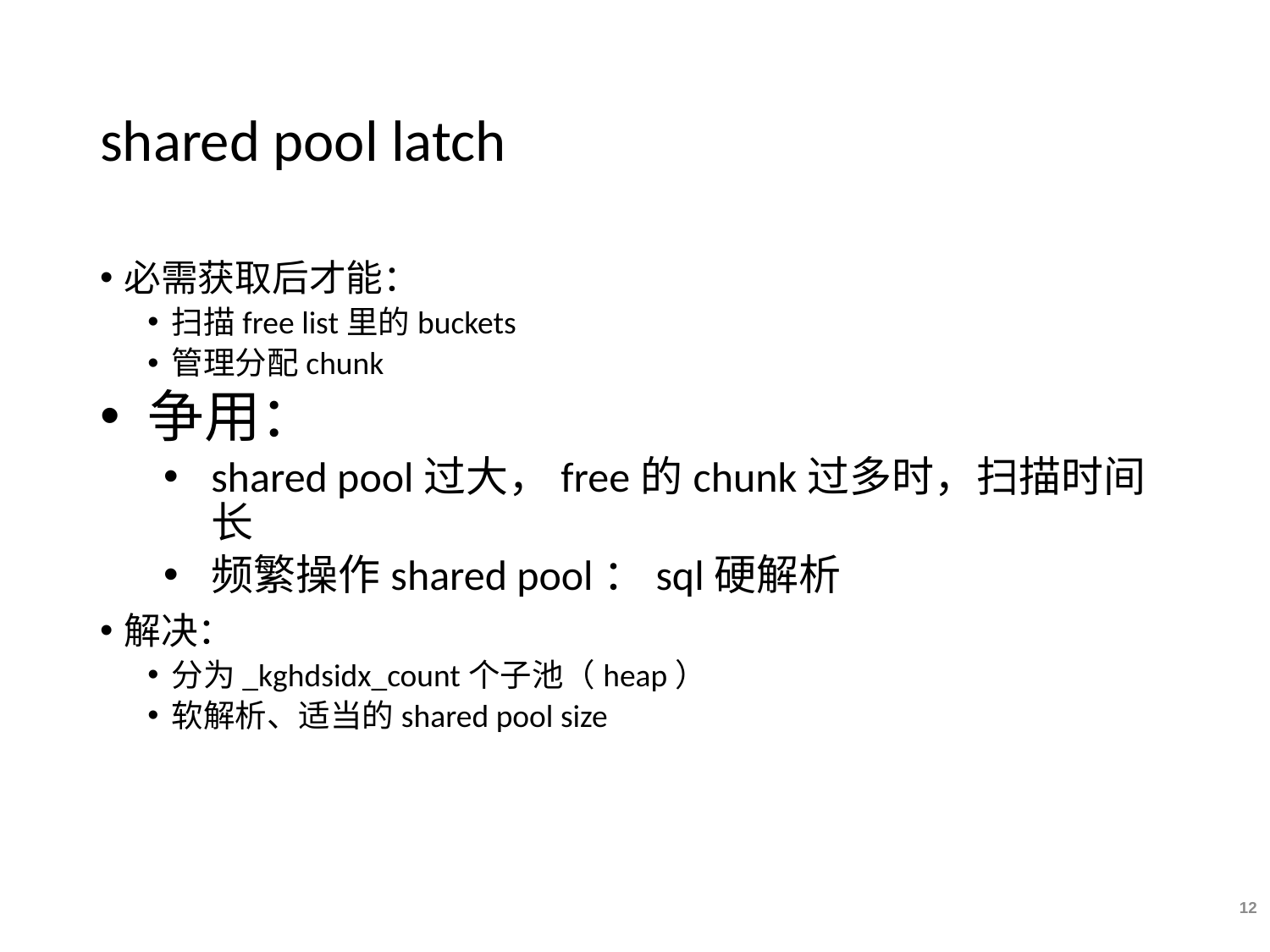

# shared pool latch
必需获取后才能：
扫描free list里的buckets
管理分配chunk
争用：
shared pool过大，free的chunk过多时，扫描时间长
频繁操作shared pool：sql硬解析
解决：
分为_kghdsidx_count个子池（heap）
软解析、适当的shared pool size

12